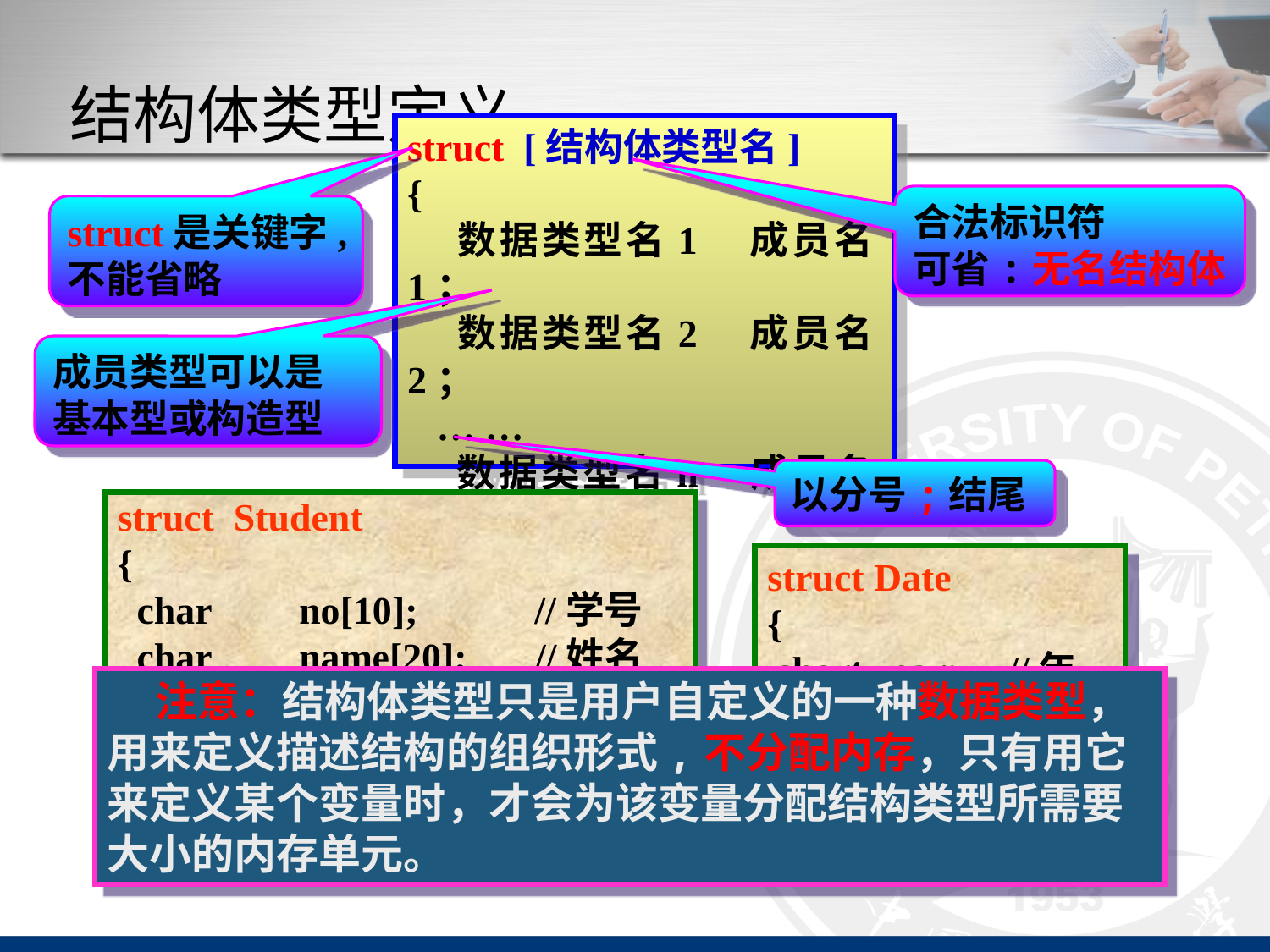

# 结构体类型定义
struct  [结构体类型名]
{
   数据类型名1   成员名1；
   数据类型名2   成员名2；
   … …
   数据类型名n   成员名n；
}；
合法标识符
可省:无名结构体
struct是关键字,
不能省略
成员类型可以是
基本型或构造型
以分号;结尾
struct  Student
{
  char         no[10];            //学号
  char         name[20];       //姓名
  char         sex;                 //性别
  unsigned  int  age;         //年龄
  float         score;             //成绩
};
struct Date
{
 short year;     //年
 short month;  //月
 short day;       //日
};
    注意：结构体类型只是用户自定义的一种数据类型，用来定义描述结构的组织形式,不分配内存，只有用它来定义某个变量时，才会为该变量分配结构类型所需要大小的内存单元。